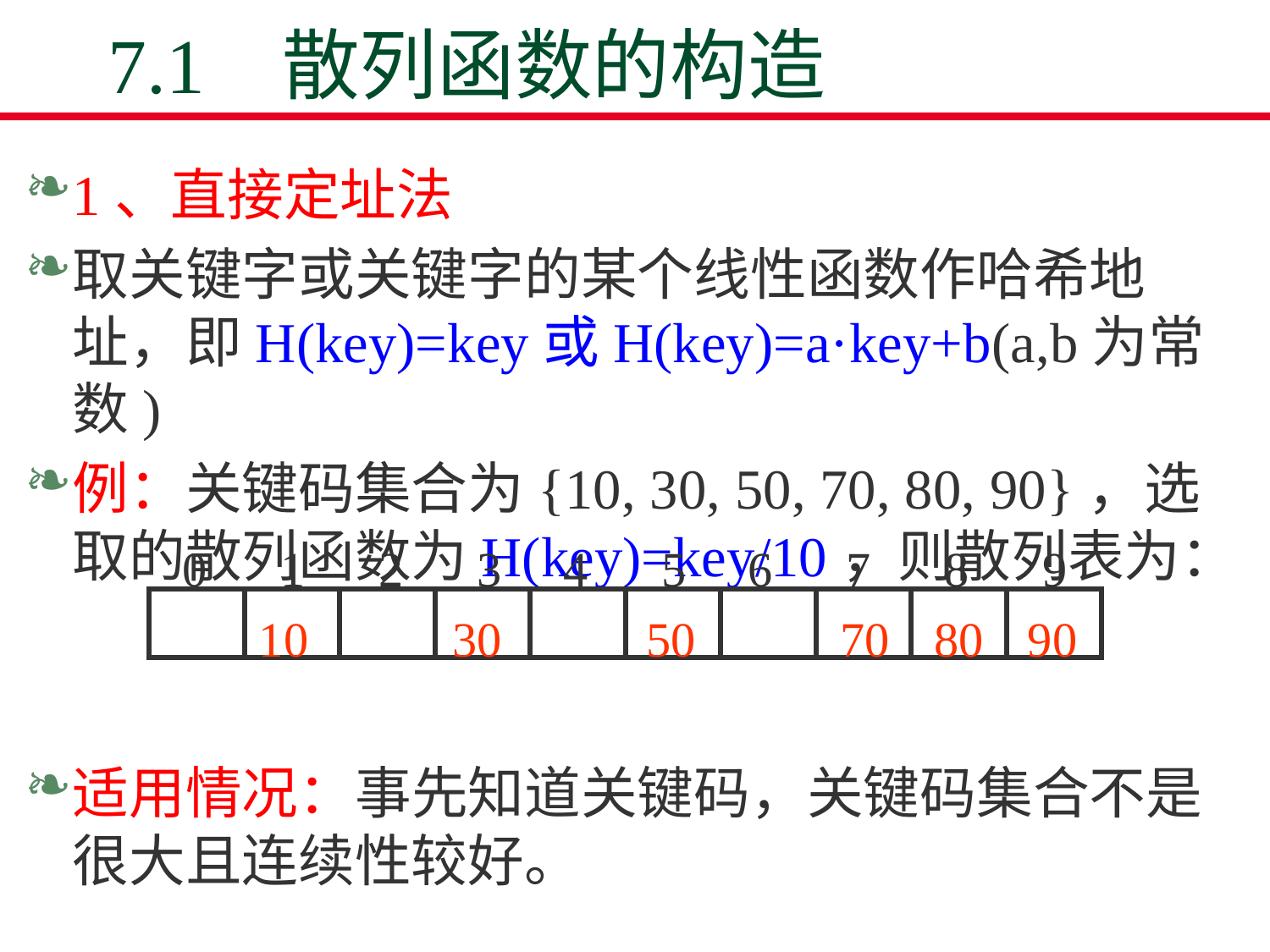

# 7.1   散列函数的构造
1、直接定址法
取关键字或关键字的某个线性函数作哈希地址，即H(key)=key或H(key)=a·key+b(a,b为常数)
例：关键码集合为{10, 30, 50, 70, 80, 90}，选取的散列函数为H(key)=key/10，则散列表为：

适用情况：事先知道关键码，关键码集合不是很大且连续性较好。

  0      1      2      3     4      5     6      7      8      9

10
30
50
70
80
90